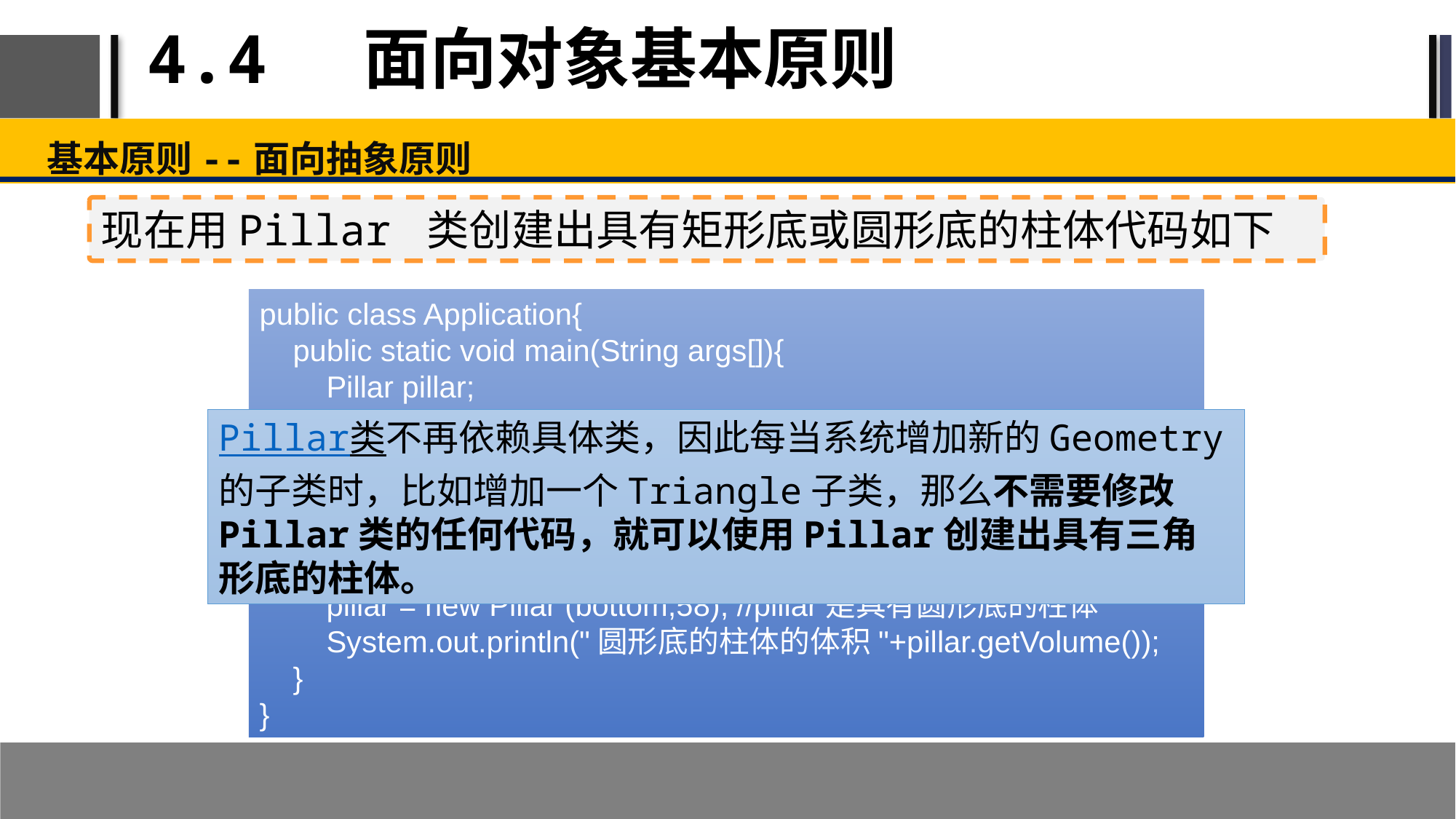

# 4.4  面向对象基本原则

基本原则--面向抽象原则

现在用Pillar 类创建出具有矩形底或圆形底的柱体代码如下
public class Application{
    public static void main(String args[]){
        Pillar pillar;
        Geometry bottom;
        bottom=new Rectangle(12,22,100);
        pillar = new Pillar (bottom,58);  //pillar是具有矩形底的柱体
        System.out.println("矩形底的柱体的体积"+pillar.getVolume());
        bottom=new Circle(10);
        pillar = new Pillar (bottom,58); //pillar是具有圆形底的柱体
        System.out.println("圆形底的柱体的体积"+pillar.getVolume());
    }
}
Pillar类不再依赖具体类，因此每当系统增加新的Geometry的子类时，比如增加一个Triangle子类，那么不需要修改Pillar类的任何代码，就可以使用Pillar创建出具有三角形底的柱体。